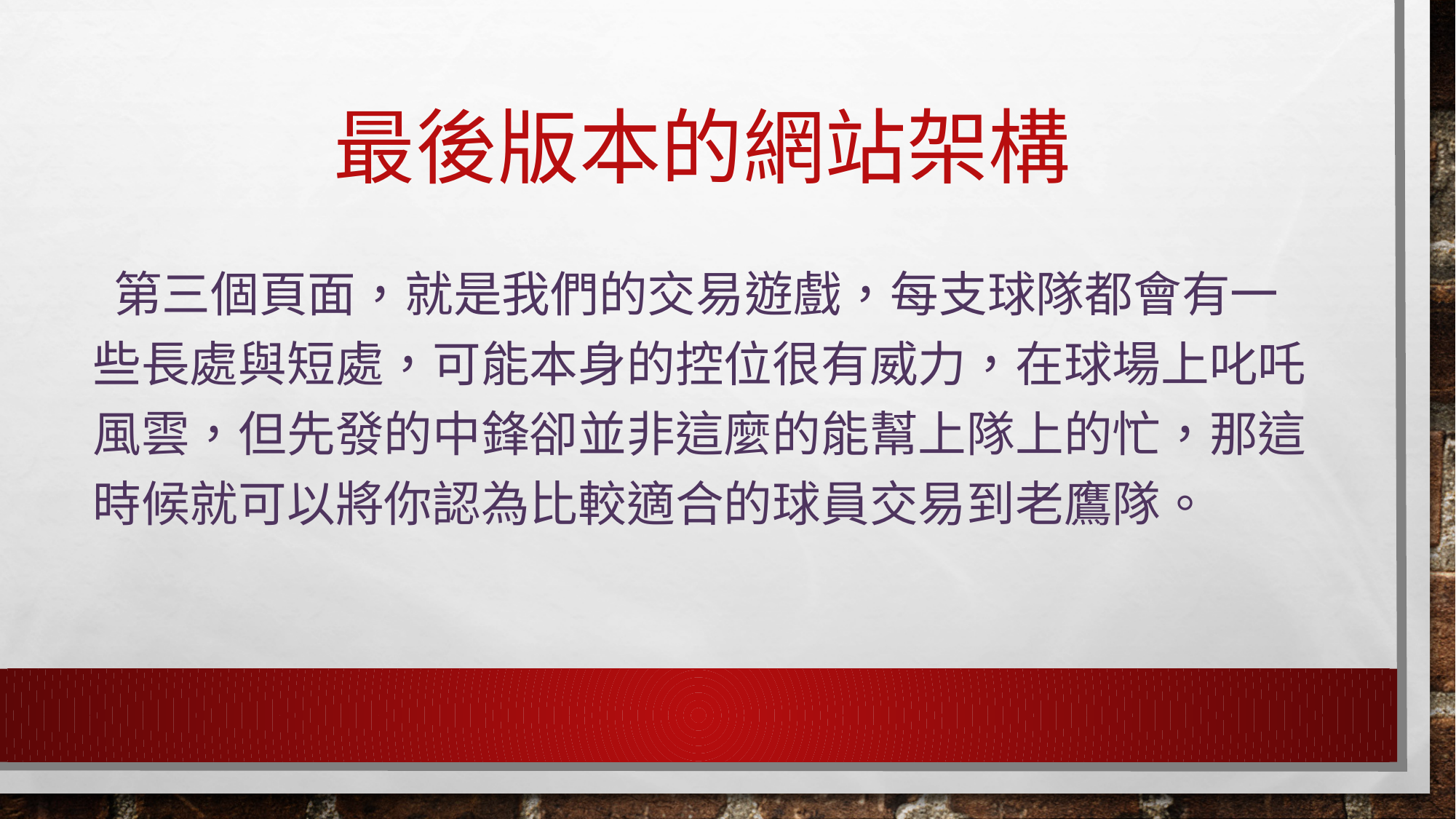

# 最後版本的網站架構
  第三個頁面，就是我們的交易遊戲，每支球隊都會有一些長處與短處，可能本身的控位很有威力，在球場上叱吒風雲，但先發的中鋒卻並非這麼的能幫上隊上的忙，那這時候就可以將你認為比較適合的球員交易到老鷹隊。